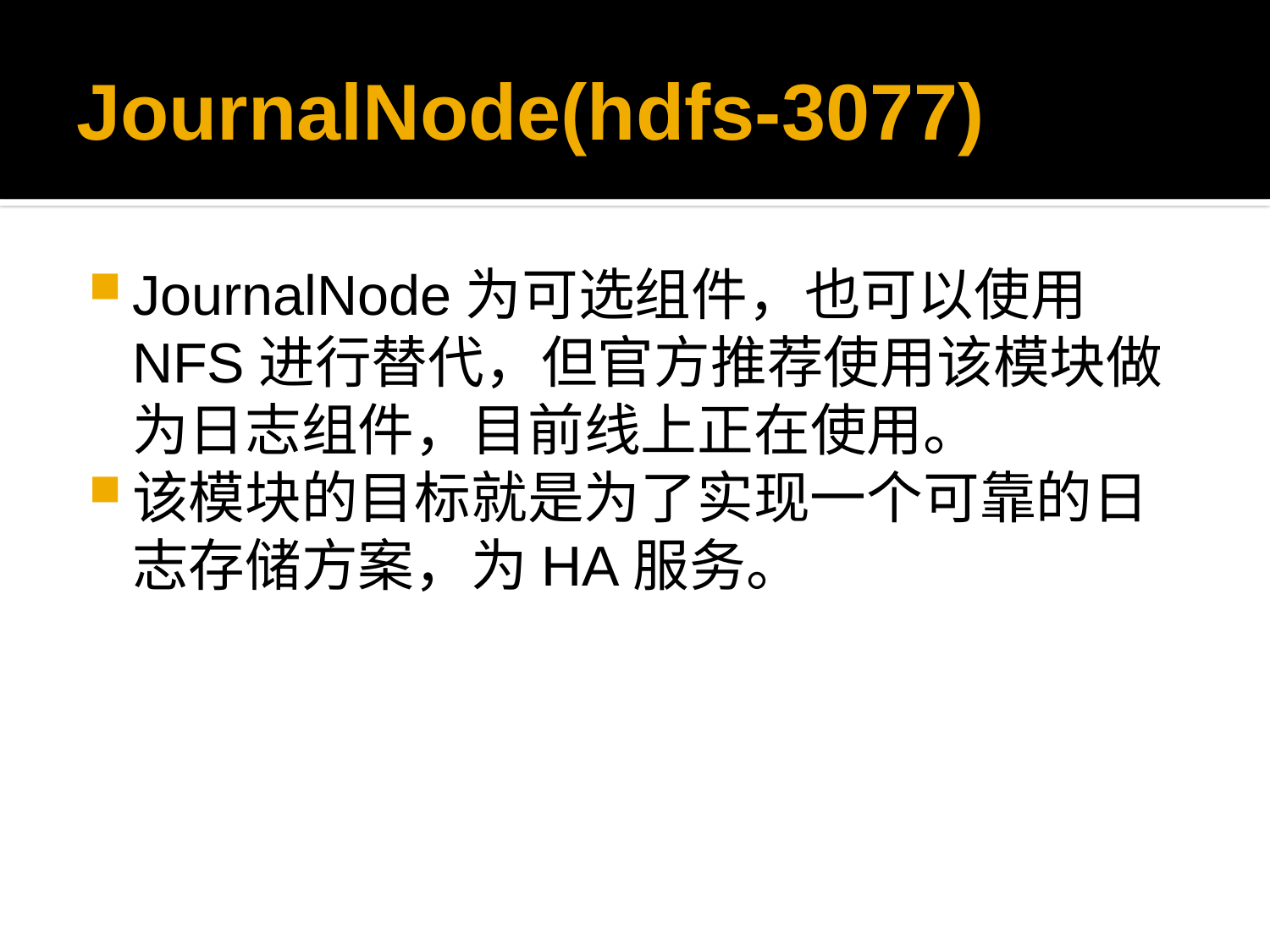

# JournalNode(hdfs-3077)
JournalNode为可选组件，也可以使用NFS进行替代，但官方推荐使用该模块做为日志组件，目前线上正在使用。
该模块的目标就是为了实现一个可靠的日志存储方案，为HA服务。